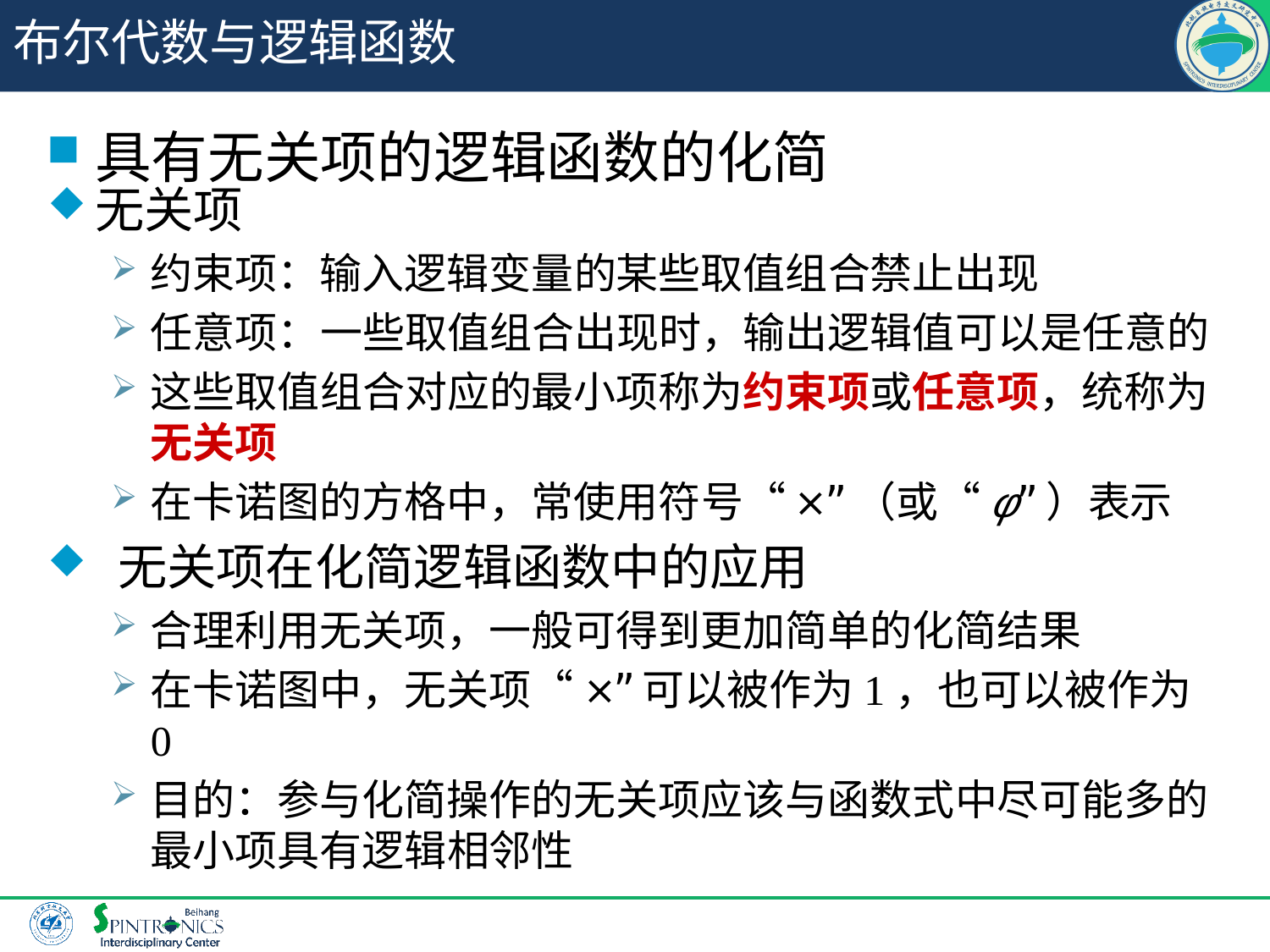

# 布尔代数与逻辑函数
具有无关项的逻辑函数的化简
无关项
约束项：输入逻辑变量的某些取值组合禁止出现
任意项：一些取值组合出现时，输出逻辑值可以是任意的
这些取值组合对应的最小项称为约束项或任意项，统称为无关项
在卡诺图的方格中，常使用符号“×”（或“φ”）表示
 无关项在化简逻辑函数中的应用
合理利用无关项，一般可得到更加简单的化简结果
在卡诺图中，无关项“×”可以被作为1，也可以被作为0
目的：参与化简操作的无关项应该与函数式中尽可能多的最小项具有逻辑相邻性
93